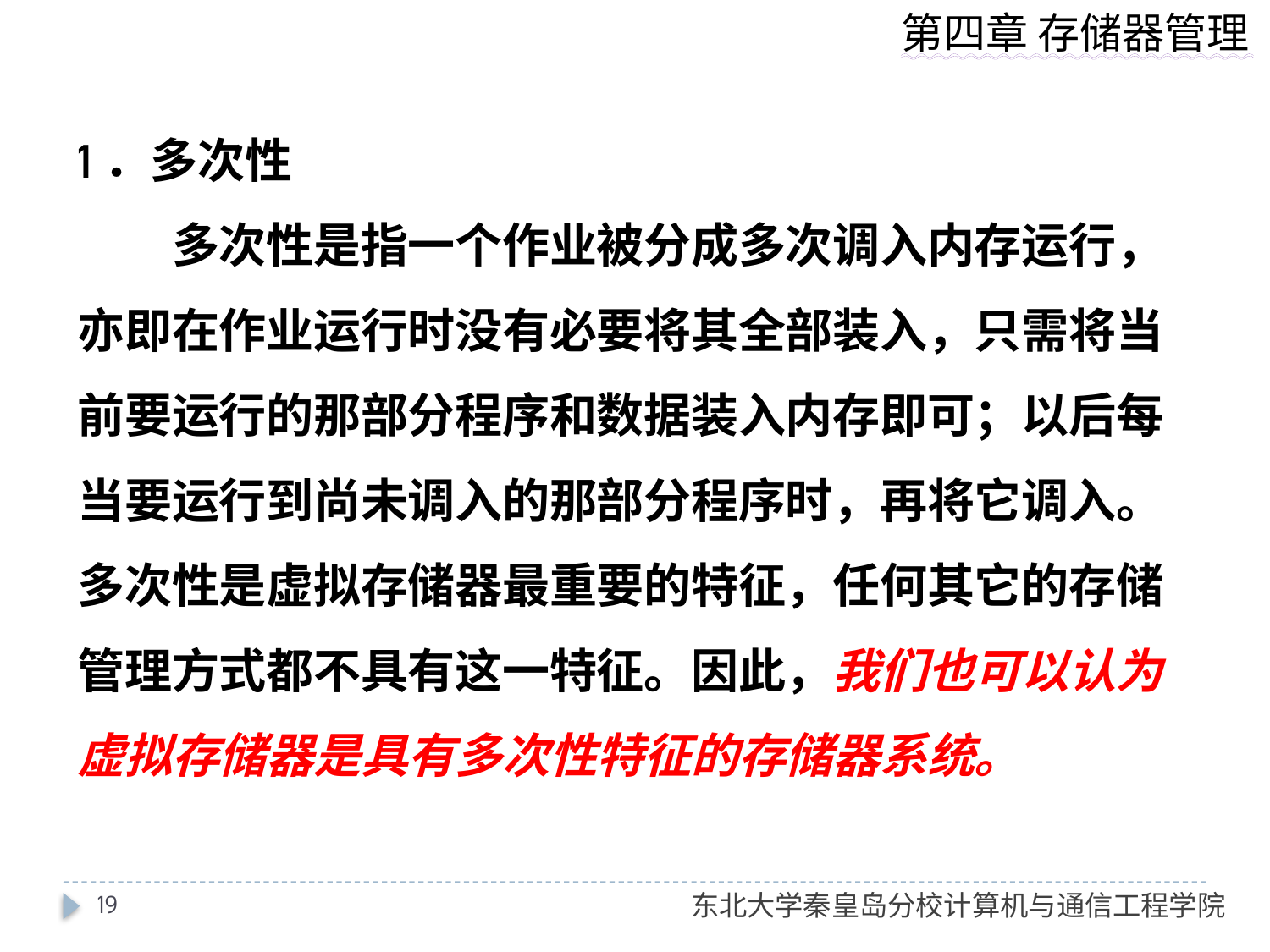

1．多次性
　　多次性是指一个作业被分成多次调入内存运行，亦即在作业运行时没有必要将其全部装入，只需将当前要运行的那部分程序和数据装入内存即可；以后每当要运行到尚未调入的那部分程序时，再将它调入。多次性是虚拟存储器最重要的特征，任何其它的存储管理方式都不具有这一特征。因此，我们也可以认为虚拟存储器是具有多次性特征的存储器系统。
19